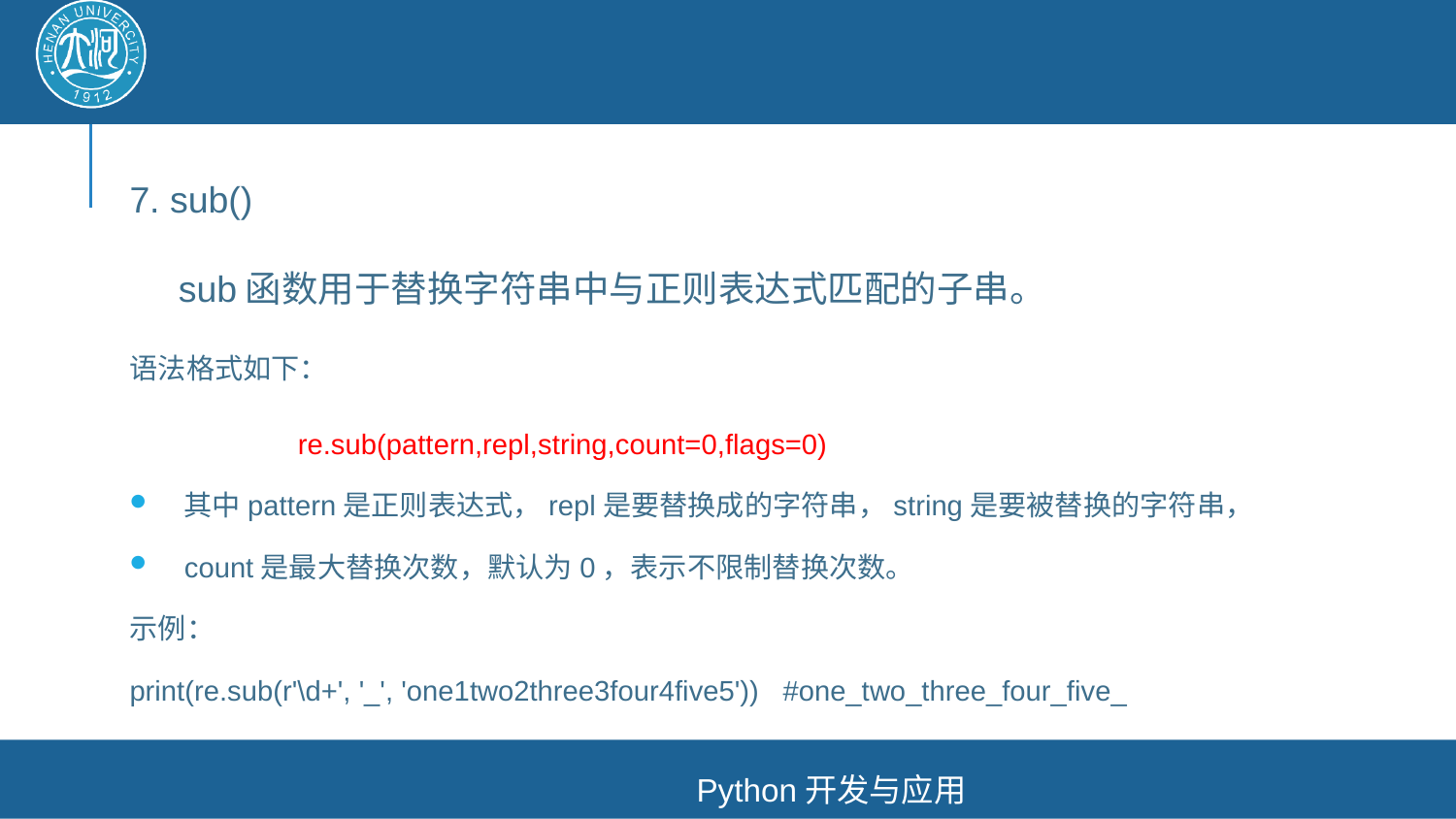

#
7. sub()
     sub函数用于替换字符串中与正则表达式匹配的子串。
语法格式如下：
                     re.sub(pattern,repl,string,count=0,flags=0)
其中pattern是正则表达式，repl是要替换成的字符串，string是要被替换的字符串，
count是最大替换次数，默认为0，表示不限制替换次数。
示例：
print(re.sub(r'\d+', '_', 'one1two2three3four4five5'))   #one_two_three_four_five_

Python开发与应用
59